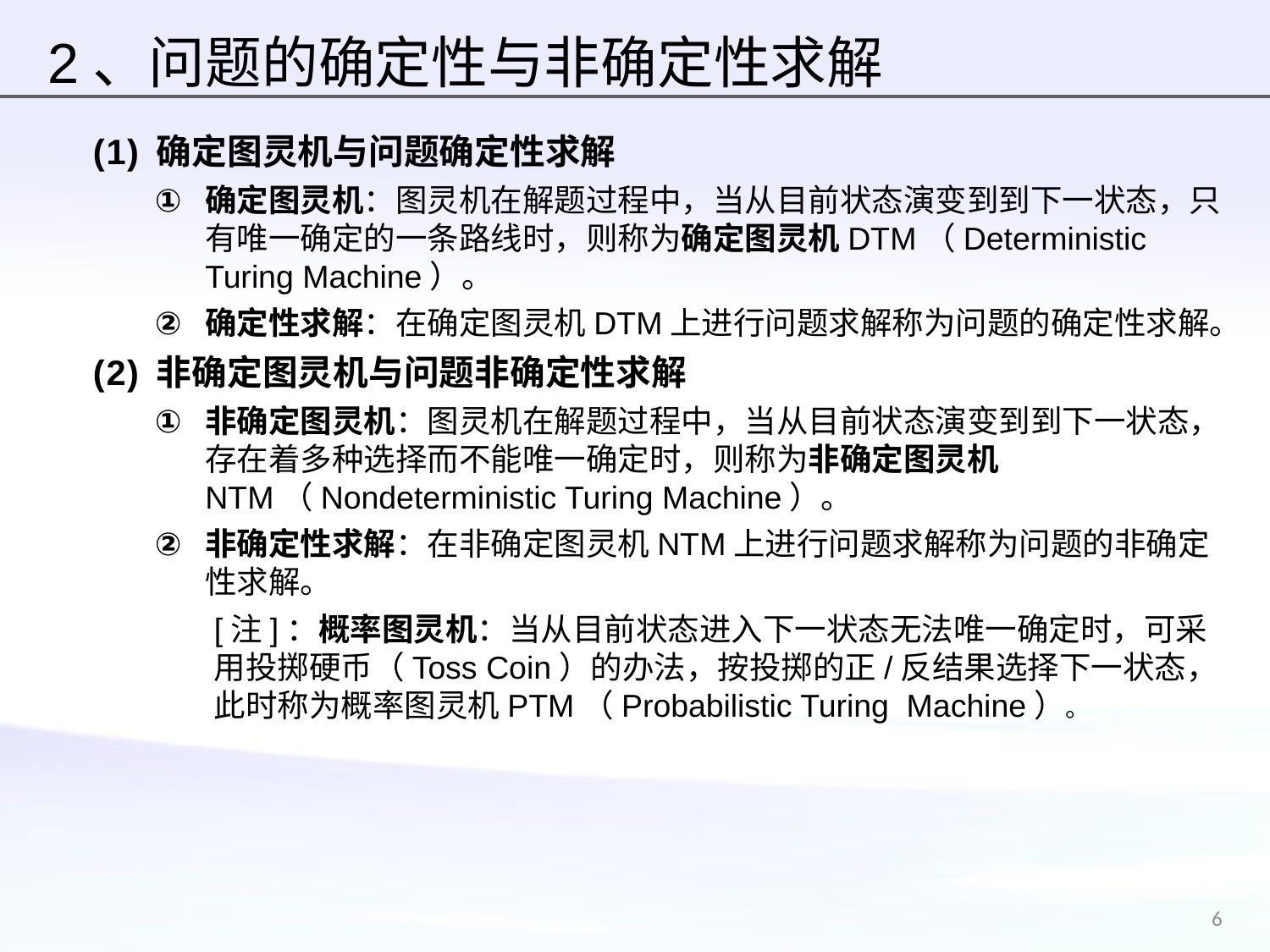

# 2、问题的确定性与非确定性求解
确定图灵机与问题确定性求解
确定图灵机：图灵机在解题过程中，当从目前状态演变到到下一状态，只有唯一确定的一条路线时，则称为确定图灵机DTM（Deterministic Turing Machine）。
确定性求解：在确定图灵机DTM上进行问题求解称为问题的确定性求解。
非确定图灵机与问题非确定性求解
非确定图灵机：图灵机在解题过程中，当从目前状态演变到到下一状态，存在着多种选择而不能唯一确定时，则称为非确定图灵机NTM（Nondeterministic Turing Machine）。
非确定性求解：在非确定图灵机NTM上进行问题求解称为问题的非确定性求解。
[注]：概率图灵机：当从目前状态进入下一状态无法唯一确定时，可采用投掷硬币（Toss Coin）的办法，按投掷的正/反结果选择下一状态，此时称为概率图灵机PTM（Probabilistic Turing  Machine）。
6